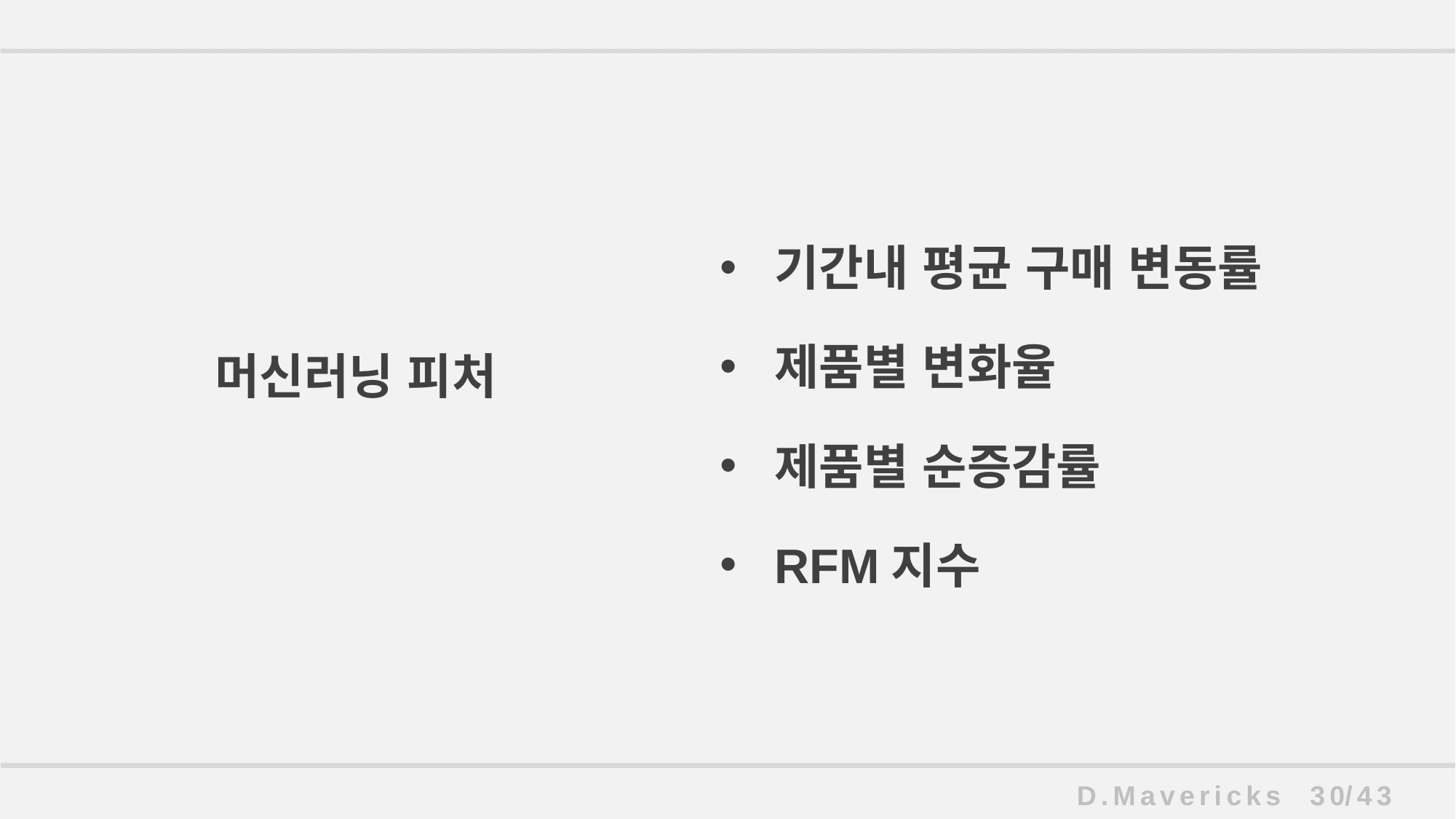

기간내 평균 구매 변동률
제품별 변화율
제품별 순증감률
RFM지수
머신러닝 피처

D.Mavericks  30/43